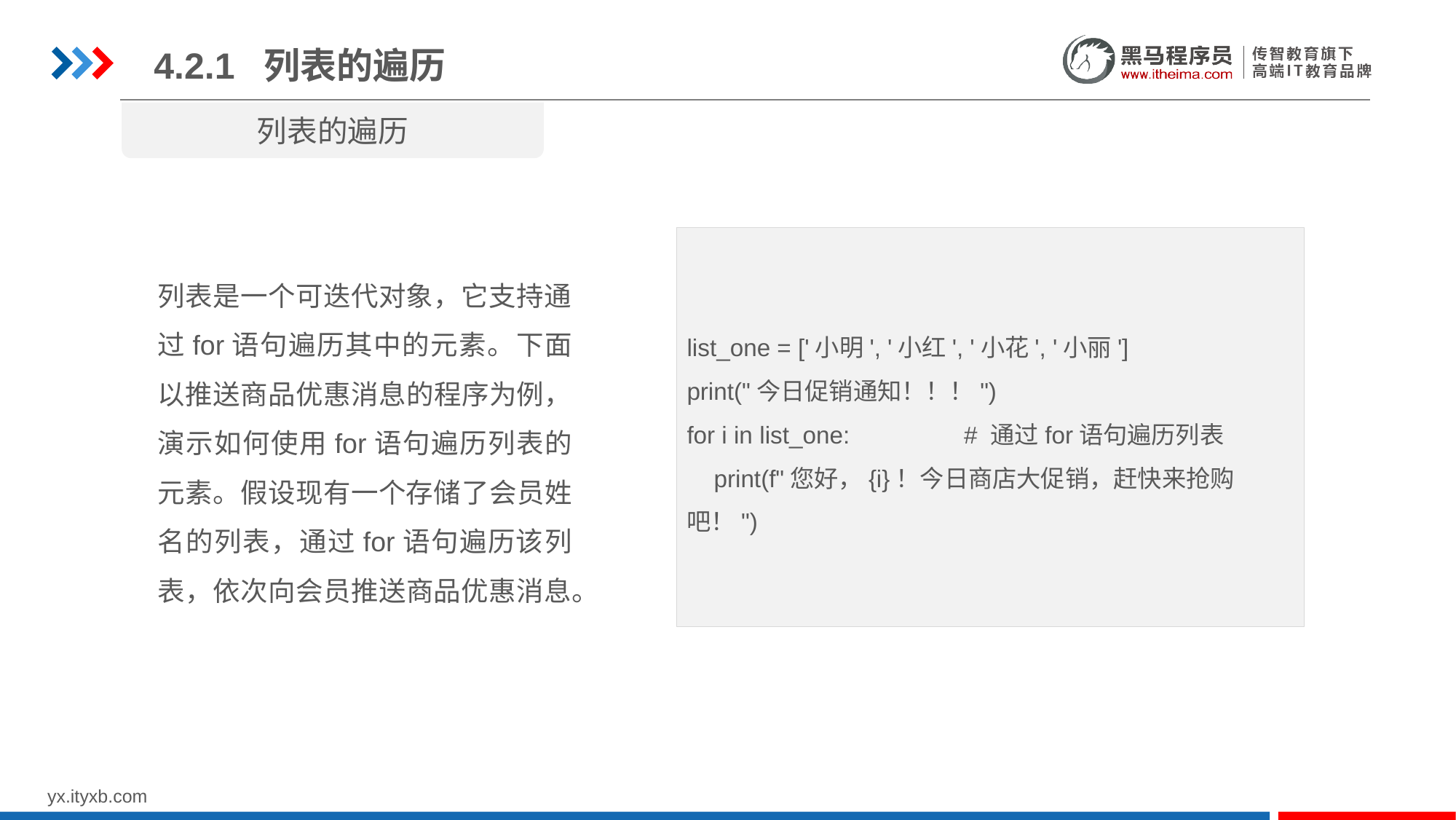

4.2.1  列表的遍历

列表的遍历
list_one = ['小明', '小红', '小花', '小丽']
print("今日促销通知！！！")
for i in list_one:                 # 通过for语句遍历列表
    print(f"您好，{i}！今日商店大促销，赶快来抢购吧！")
列表是一个可迭代对象，它支持通过for语句遍历其中的元素。下面以推送商品优惠消息的程序为例，演示如何使用for语句遍历列表的元素。假设现有一个存储了会员姓名的列表，通过for语句遍历该列表，依次向会员推送商品优惠消息。